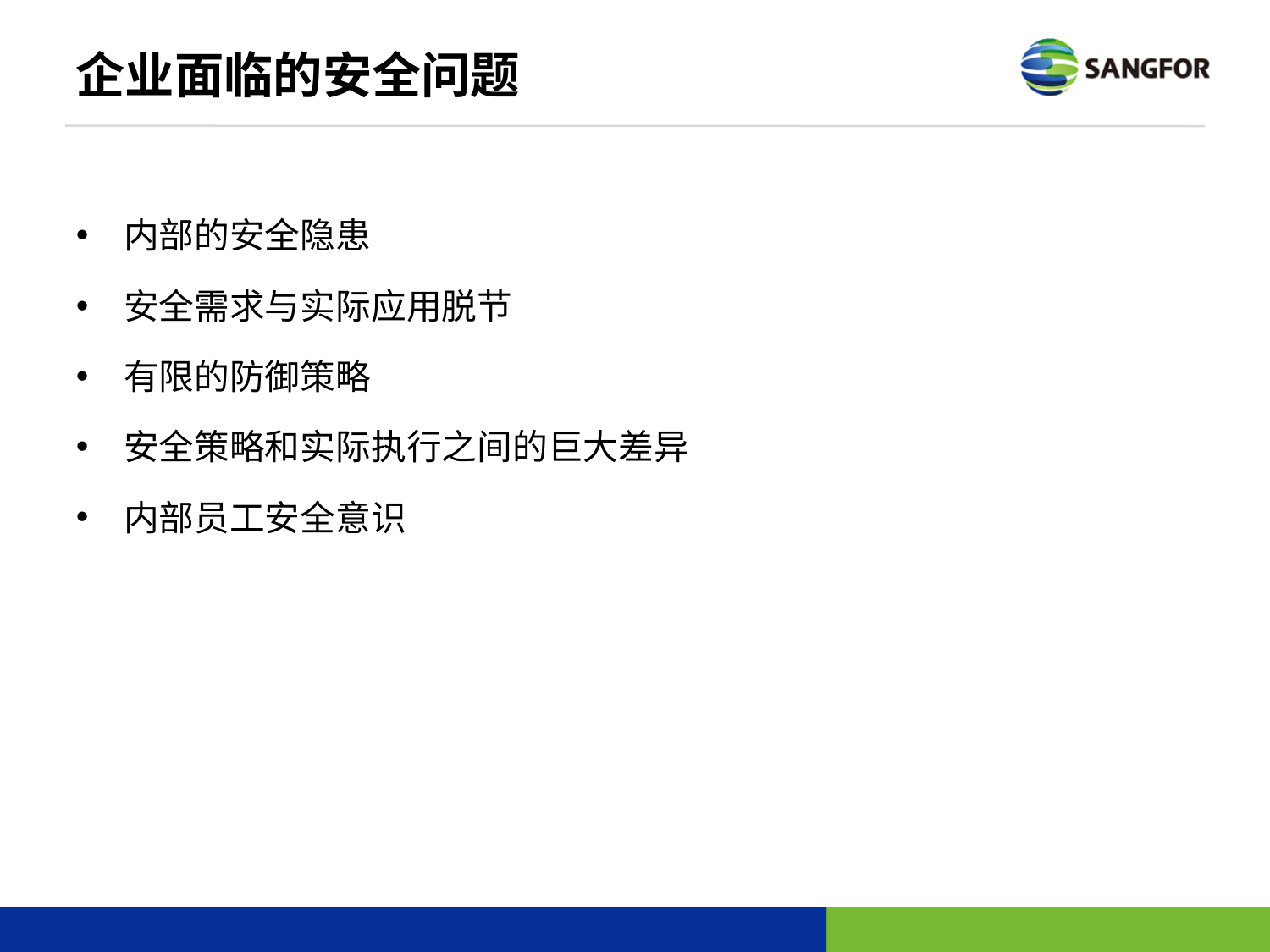

# 企业面临的安全问题
内部的安全隐患
安全需求与实际应用脱节
有限的防御策略
安全策略和实际执行之间的巨大差异
内部员工安全意识